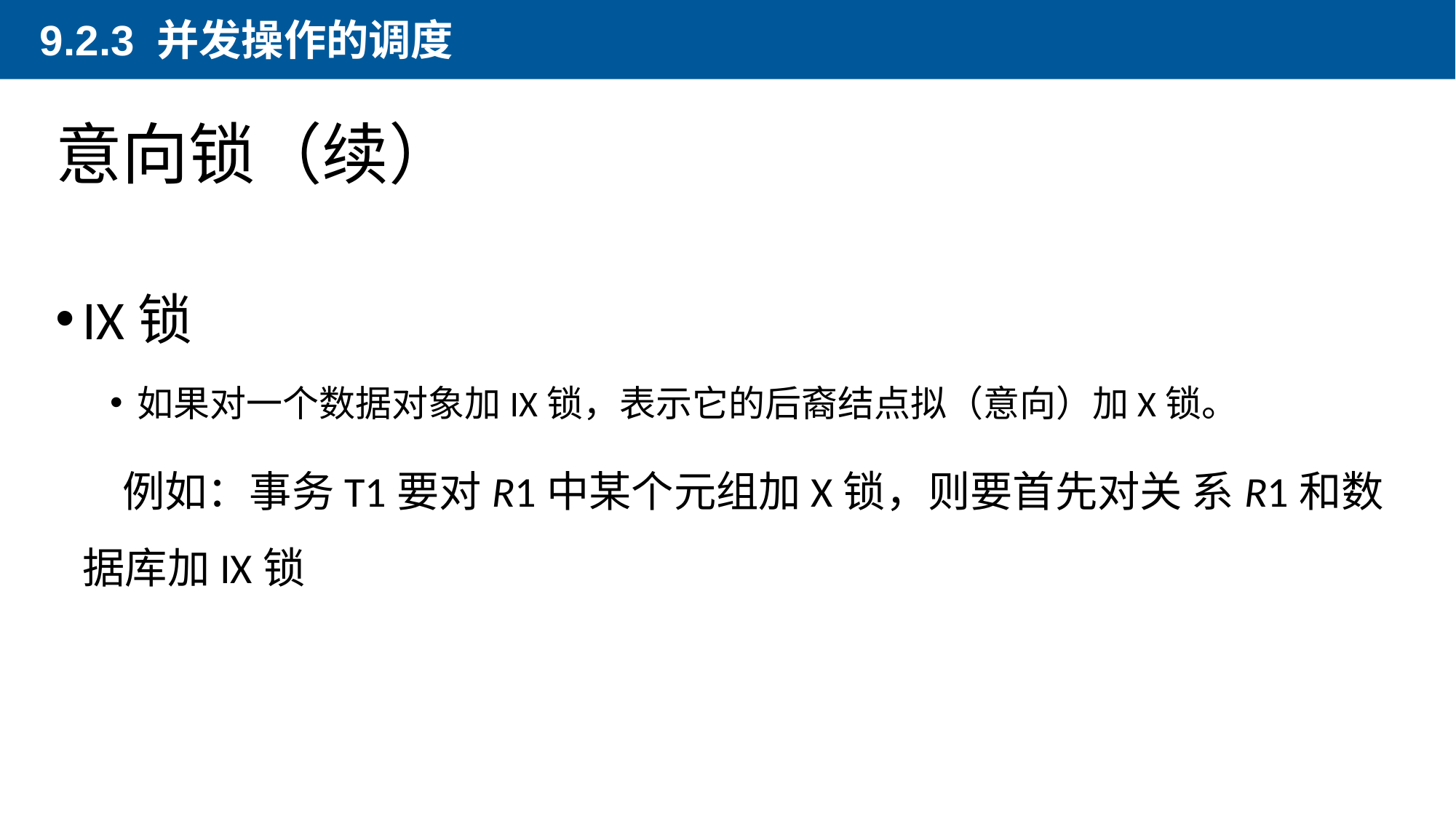

9.2.3 并发操作的调度
意向锁（续）
IX锁
如果对一个数据对象加IX锁，表示它的后裔结点拟（意向）加X锁。
      例如：事务T1要对R1中某个元组加X锁，则要首先对关 系R1和数据库加IX锁